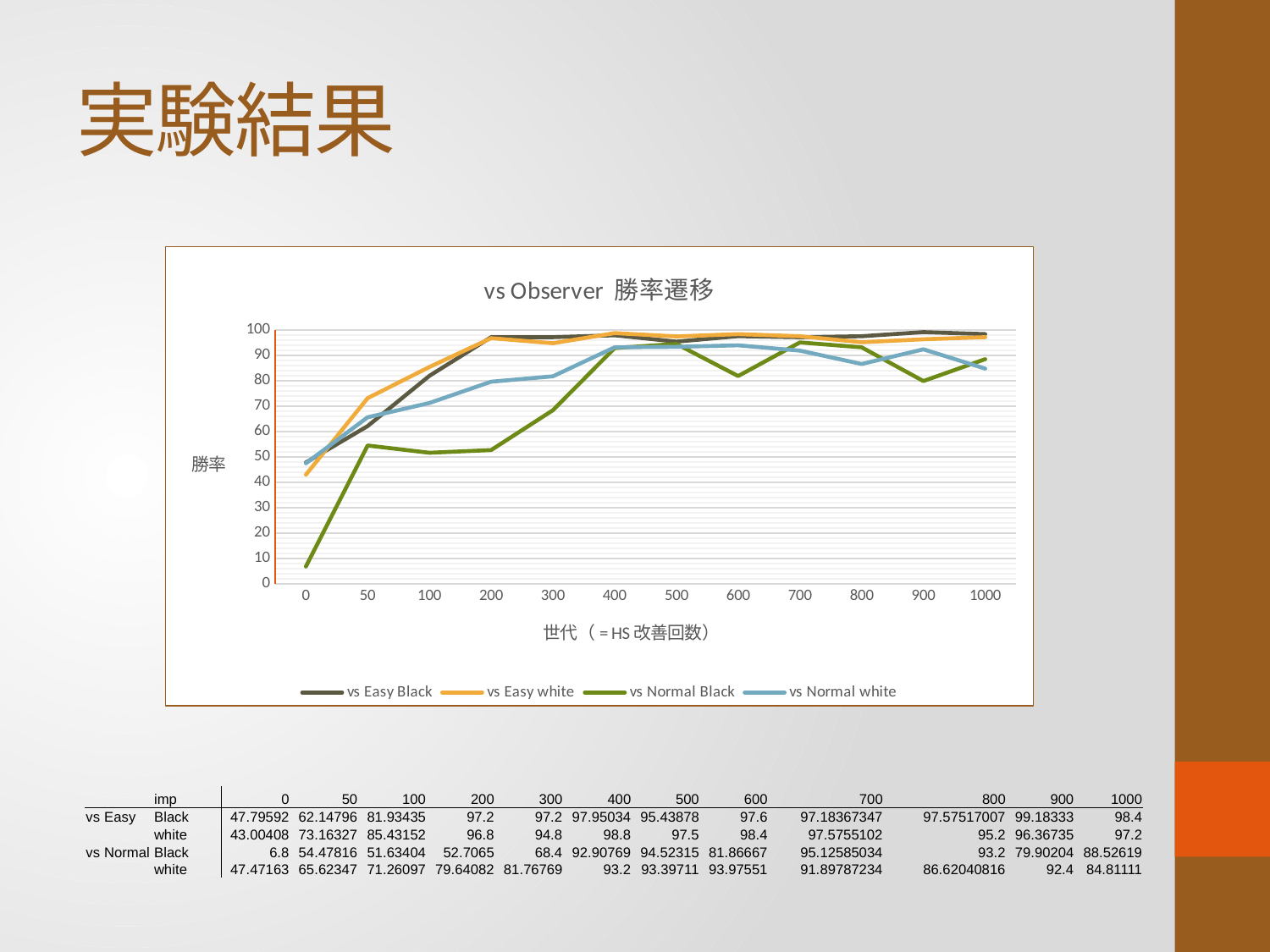

# 実験結果

### Chart: vs Observer 勝率遷移

| Category | vs Easy | vs Easy | vs Normal | vs Normal |
|---|---|---|---|---|
| 0 | 47.79591836734694 | 43.00408163265306 | 6.799999999999999 | 47.47163120567376 |
| 50 | 62.14795918367347 | 73.16326530612245 | 54.47815892314372 | 65.6234693877551 |
| 100 | 81.93435374149661 | 85.43152409900131 | 51.634042553191485 | 71.26096704933761 |
| 200 | 97.19999999999999 | 96.8 | 52.706497091590265 | 79.64081632653061 |
| 300 | 97.19999999999999 | 94.80000000000001 | 68.39999999999999 | 81.76768707482994 |
| 400 | 97.95034013605442 | 98.79999999999998 | 92.9076923076923 | 93.2 |
| 500 | 95.43877551020408 | 97.5 | 94.52314814814815 | 93.39710884353741 |
| 600 | 97.6 | 98.4 | 81.86666666666667 | 93.97551020408163 |
| 700 | 97.18367346938776 | 97.57551020408164 | 95.12585034013605 | 91.89787234042554 |
| 800 | 97.57517006802722 | 95.19999999999999 | 93.2 | 86.62040816326531 |
| 900 | 99.18333333333334 | 96.3673469387755 | 79.90204081632652 | 92.39999999999998 |
| 1000 | 98.4 | 97.19999999999999 | 88.52618806875633 | 84.81111111111112 |
|  | imp | 0 | 50 | 100 | 200 | 300 | 400 | 500 | 600 | 700 | 800 | 900 | 1000 |
| --- | --- | --- | --- | --- | --- | --- | --- | --- | --- | --- | --- | --- | --- |
| vs Easy | Black | 47.79592 | 62.14796 | 81.93435 | 97.2 | 97.2 | 97.95034 | 95.43878 | 97.6 | 97.18367347 | 97.57517007 | 99.18333 | 98.4 |
|  | white | 43.00408 | 73.16327 | 85.43152 | 96.8 | 94.8 | 98.8 | 97.5 | 98.4 | 97.5755102 | 95.2 | 96.36735 | 97.2 |
| vs Normal | Black | 6.8 | 54.47816 | 51.63404 | 52.7065 | 68.4 | 92.90769 | 94.52315 | 81.86667 | 95.12585034 | 93.2 | 79.90204 | 88.52619 |
|  | white | 47.47163 | 65.62347 | 71.26097 | 79.64082 | 81.76769 | 93.2 | 93.39711 | 93.97551 | 91.89787234 | 86.62040816 | 92.4 | 84.81111 |